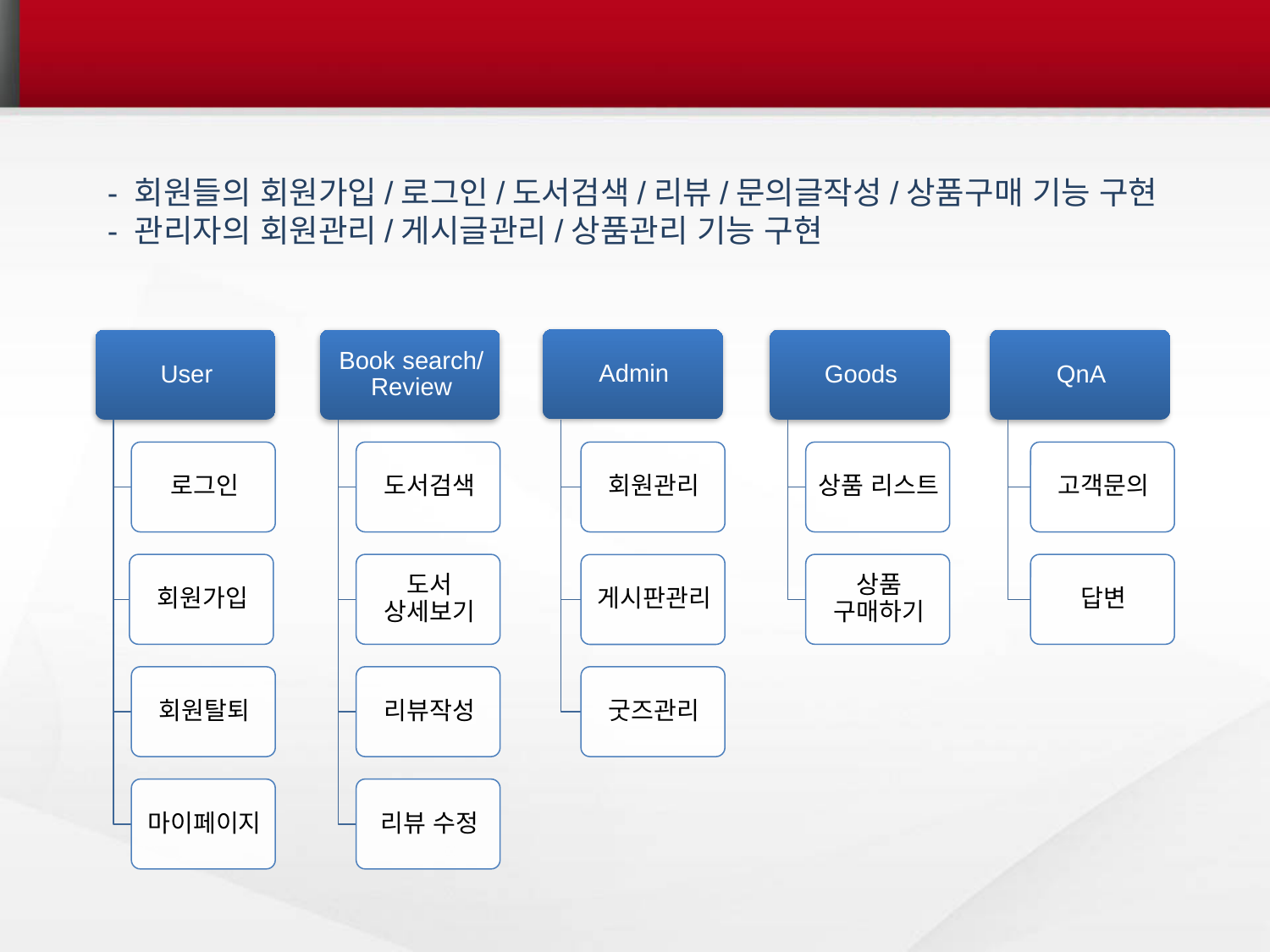

Web Structure

- 회원들의 회원가입/로그인/도서검색/리뷰/문의글작성/상품구매 기능 구현
- 관리자의 회원관리/게시글관리/상품관리 기능 구현
User
로그인
회원가입
회원탈퇴
마이페이지
Book search/Review
도서검색
도서 상세보기
리뷰작성
리뷰 수정
Admin
회원관리
게시판관리
굿즈관리
Goods
상품 리스트
상품 구매하기
QnA
고객문의
답변